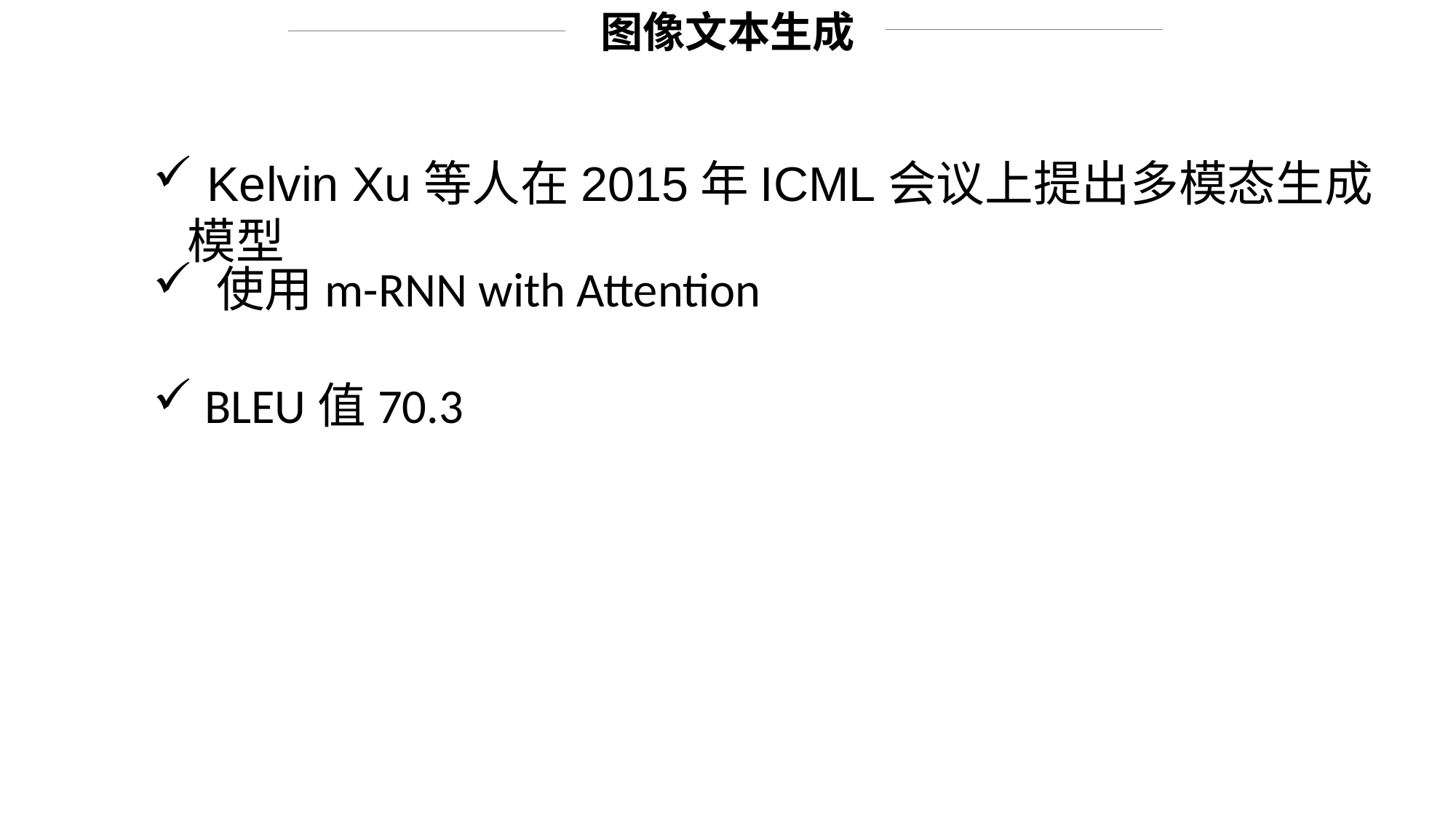

图像文本生成
 Kelvin Xu等人在2015年ICML会议上提出多模态生成模型

 使用m-RNN with Attention

 BLEU值70.3